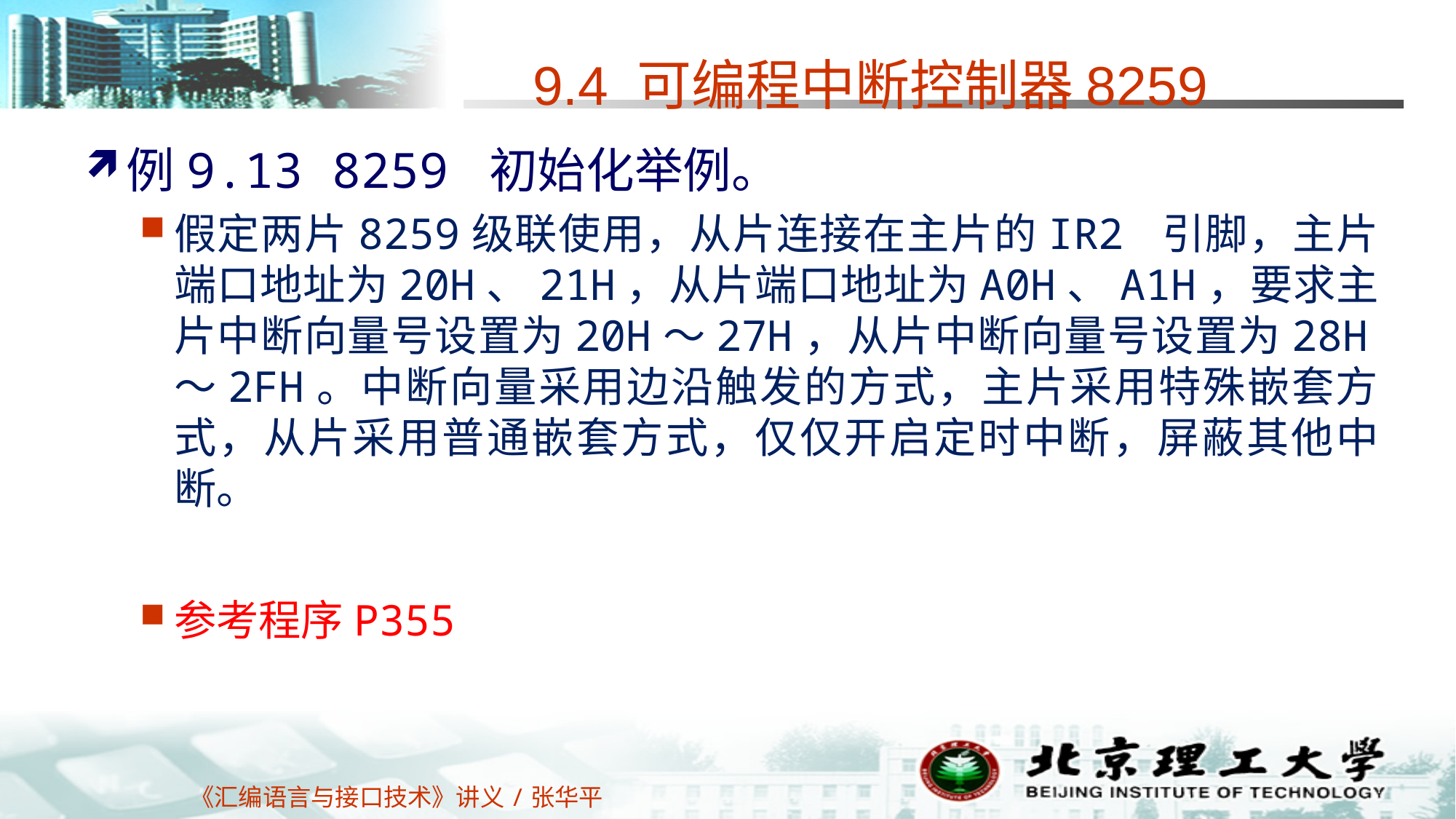

# 9.4 可编程中断控制器8259
例9.13 8259 初始化举例。
假定两片8259级联使用，从片连接在主片的IR2 引脚，主片端口地址为20H、21H，从片端口地址为A0H、A1H，要求主片中断向量号设置为20H～27H，从片中断向量号设置为28H～2FH。中断向量采用边沿触发的方式，主片采用特殊嵌套方式，从片采用普通嵌套方式，仅仅开启定时中断，屏蔽其他中断。

参考程序P355